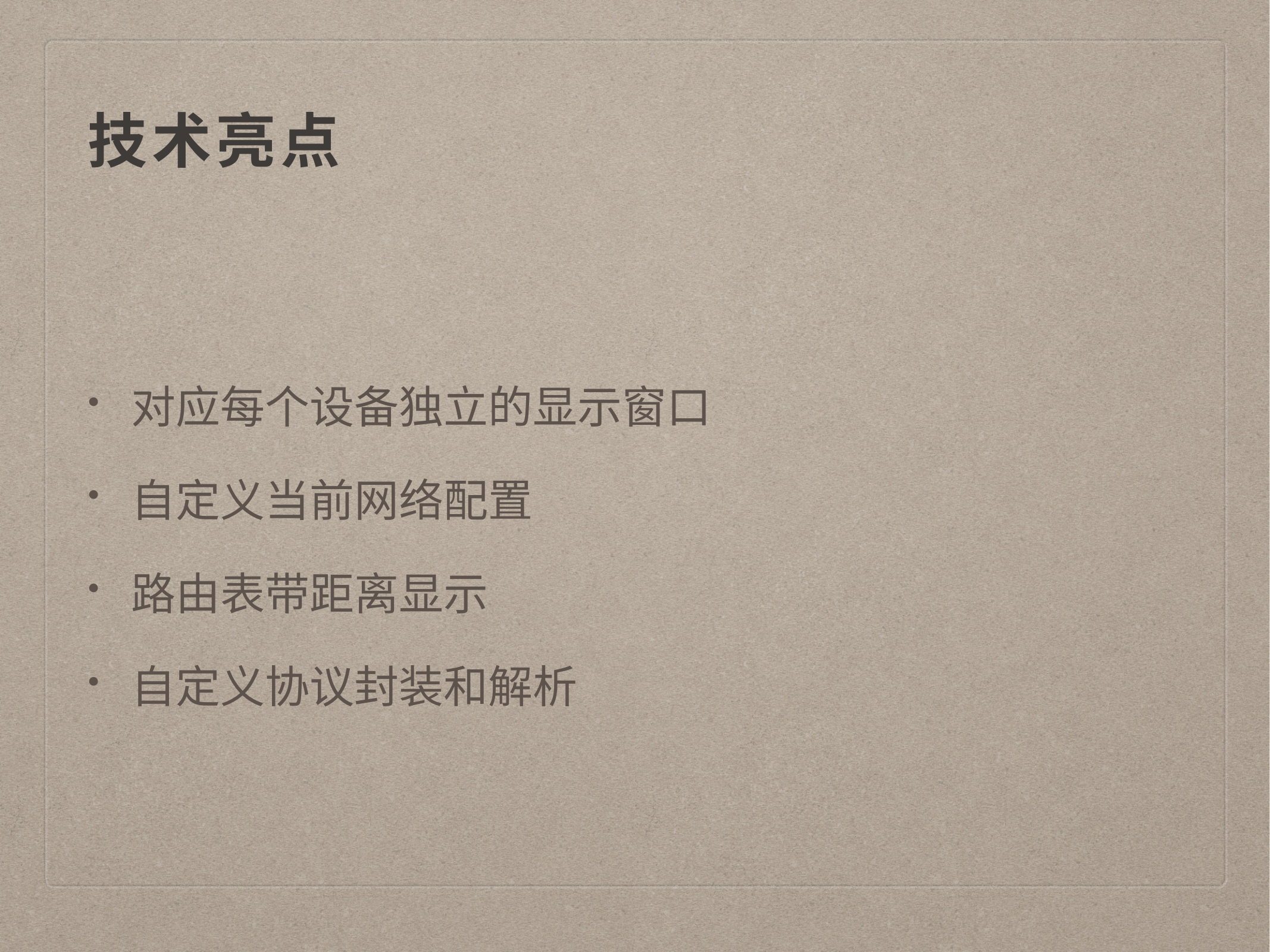

# 技术亮点
对应每个设备独立的显示窗口
自定义当前网络配置
路由表带距离显示
自定义协议封装和解析